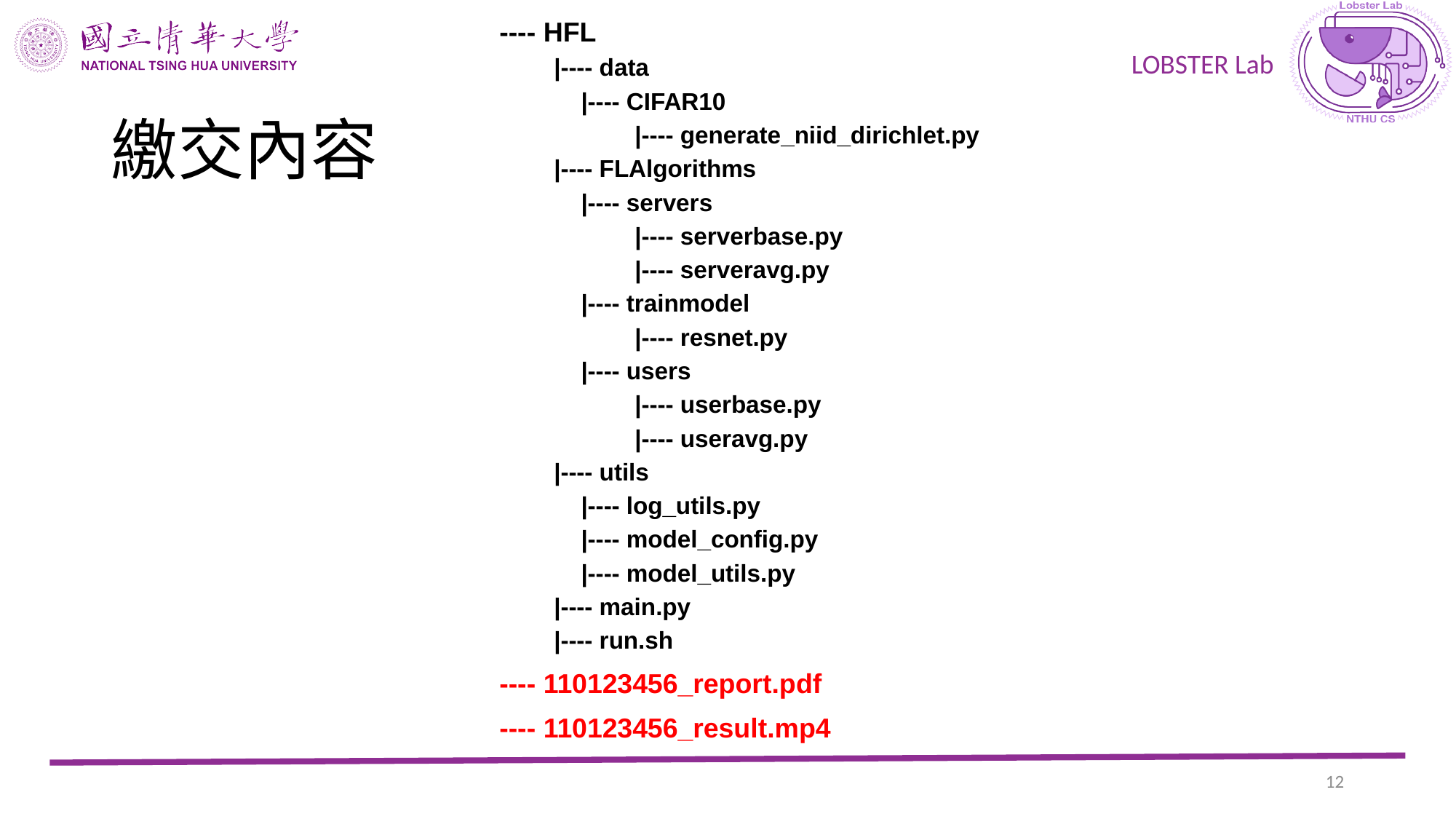

---- HFL
|---- data
    |---- CIFAR10
            |---- generate_niid_dirichlet.py
|---- FLAlgorithms
    |---- servers
            |---- serverbase.py
            |---- serveravg.py
    |---- trainmodel
            |---- resnet.py
    |---- users
            |---- userbase.py
            |---- useravg.py
|---- utils
    |---- log_utils.py
    |---- model_config.py
    |---- model_utils.py
|---- main.py
|---- run.sh
---- 110123456_report.pdf
---- 110123456_result.mp4
# 繳交內容
12